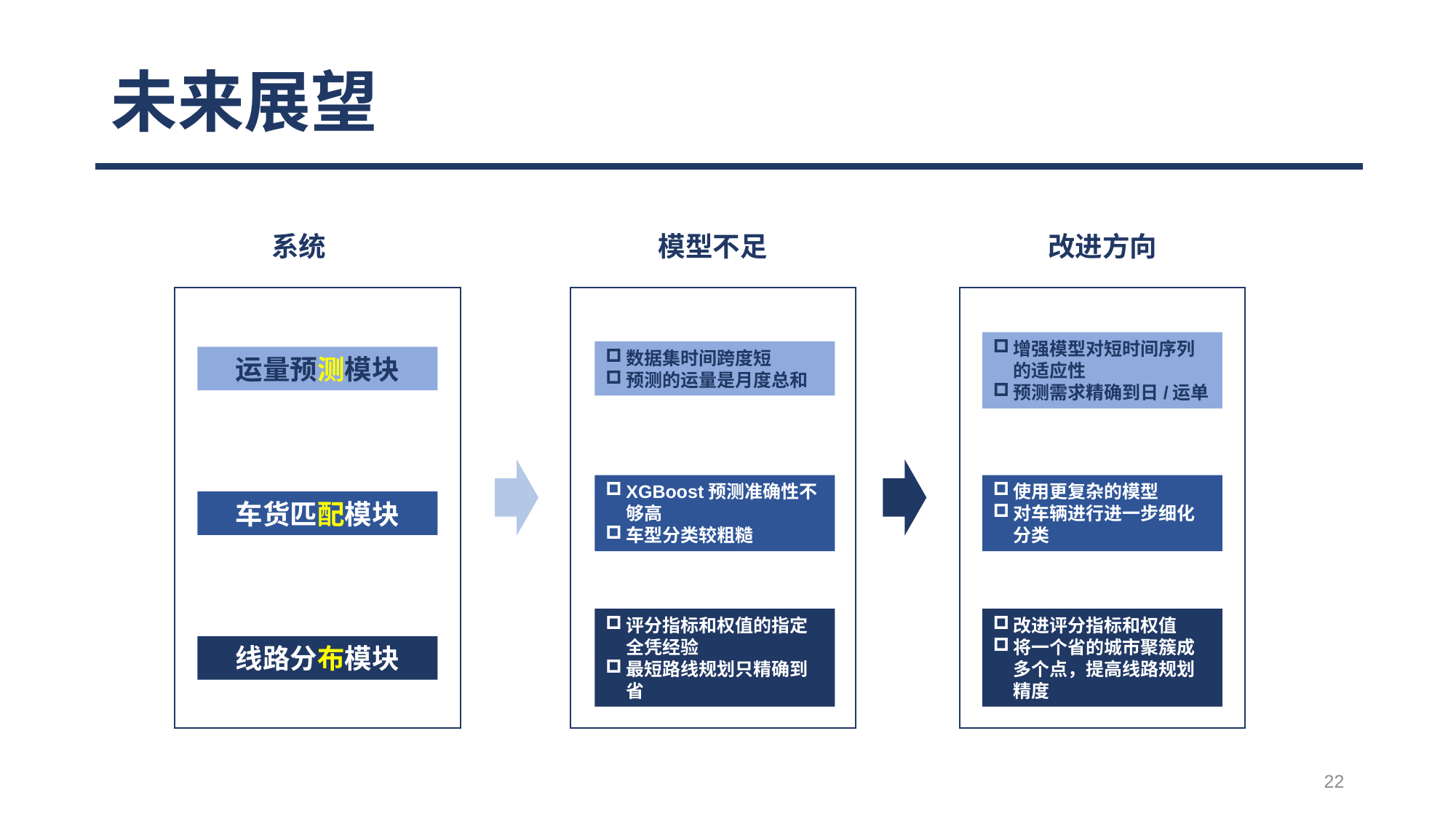

# 未来展望
系统
模型不足
改进方向

增强模型对短时间序列的适应性
预测需求精确到日/运单
数据集时间跨度短
预测的运量是月度总和
运量预测模块

使用更复杂的模型
对车辆进行进一步细化分类
XGBoost预测准确性不够高
车型分类较粗糙
车货匹配模块
改进评分指标和权值
将一个省的城市聚簇成多个点，提高线路规划精度
评分指标和权值的指定全凭经验
最短路线规划只精确到省
线路分布模块
22